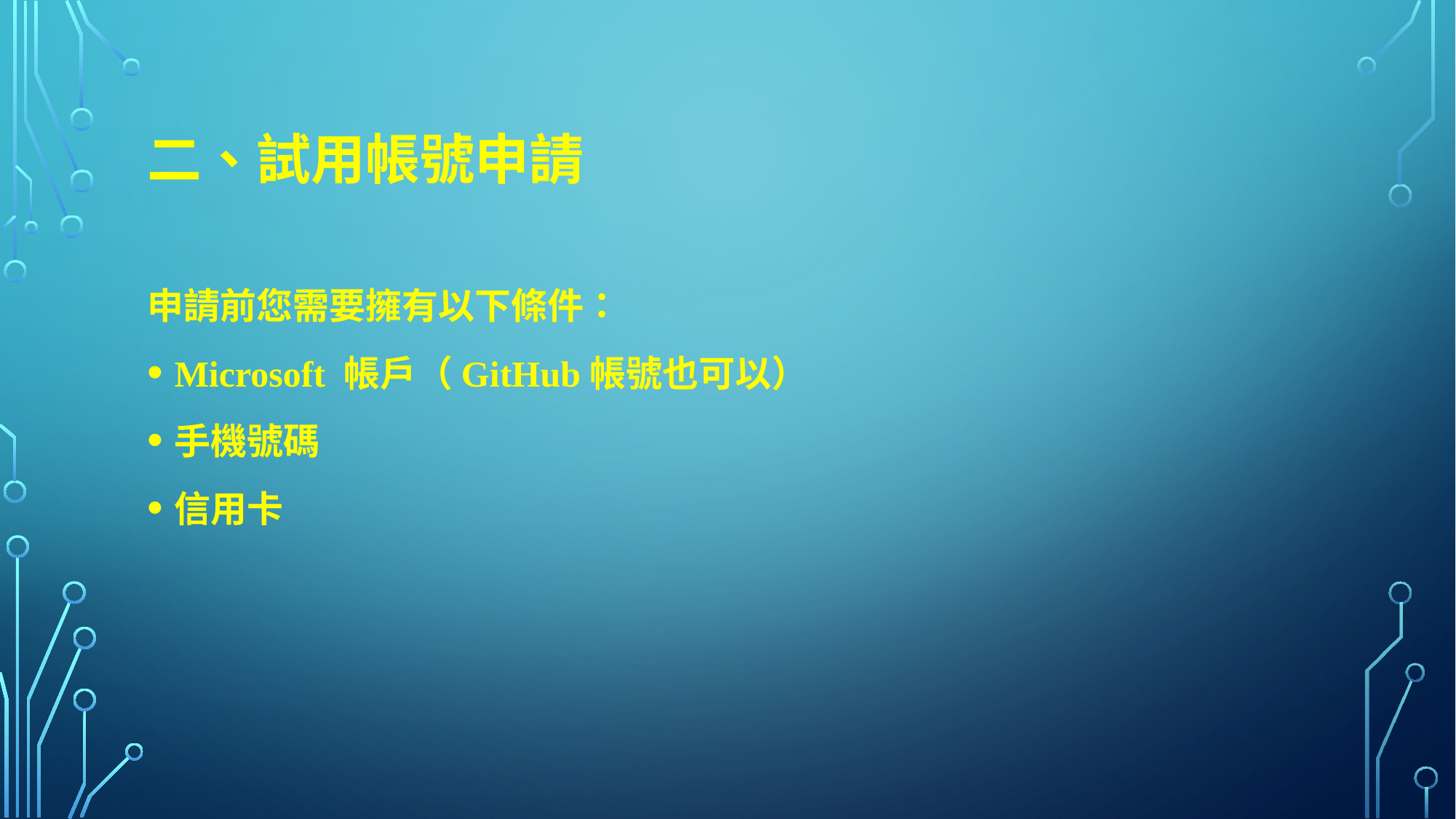

# 二、試用帳號申請
申請前您需要擁有以下條件：
Microsoft 帳戶（GitHub帳號也可以）
手機號碼
信用卡